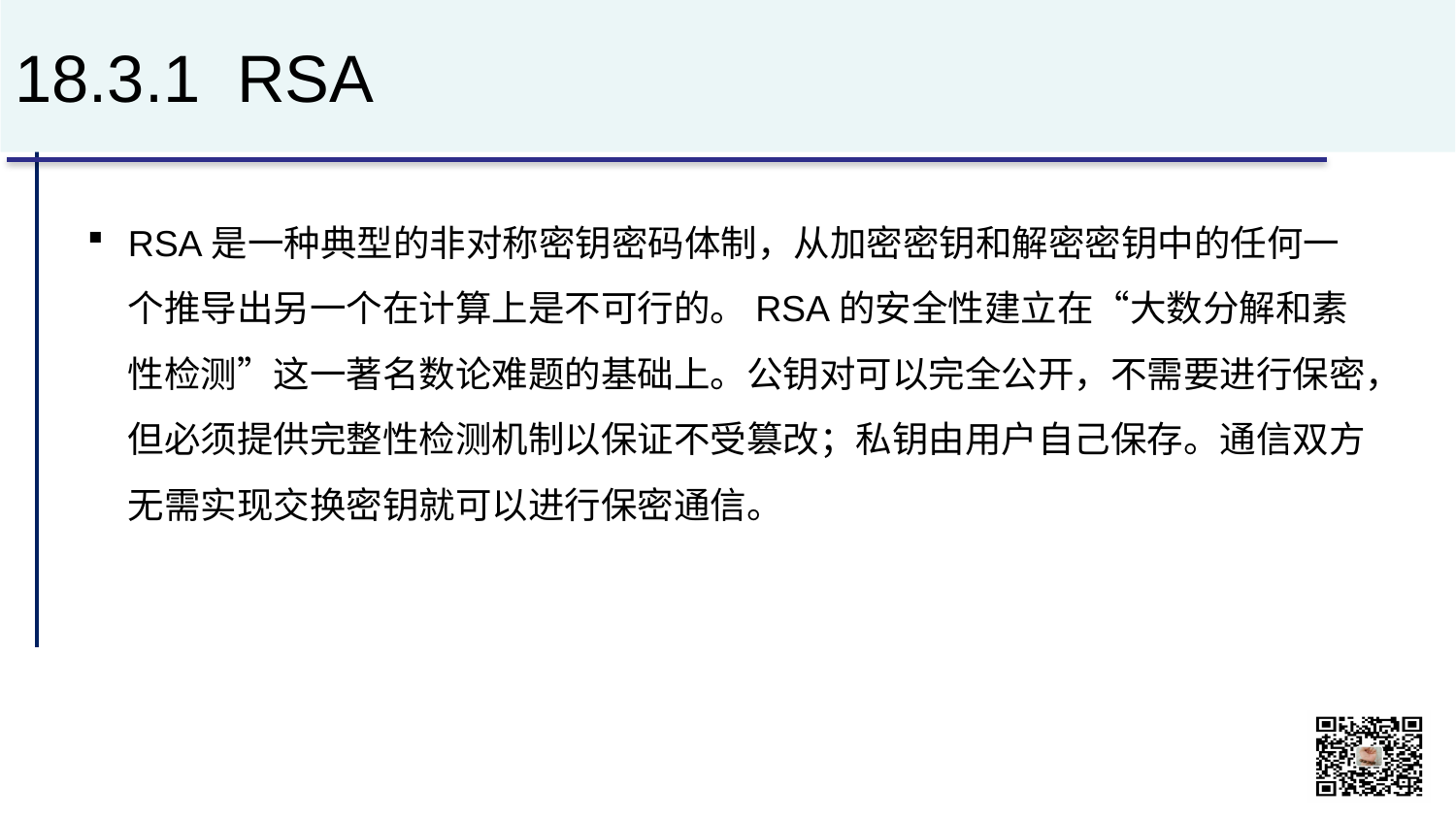

# 18.3.1  RSA
RSA是一种典型的非对称密钥密码体制，从加密密钥和解密密钥中的任何一个推导出另一个在计算上是不可行的。RSA的安全性建立在“大数分解和素性检测”这一著名数论难题的基础上。公钥对可以完全公开，不需要进行保密，但必须提供完整性检测机制以保证不受篡改；私钥由用户自己保存。通信双方无需实现交换密钥就可以进行保密通信。